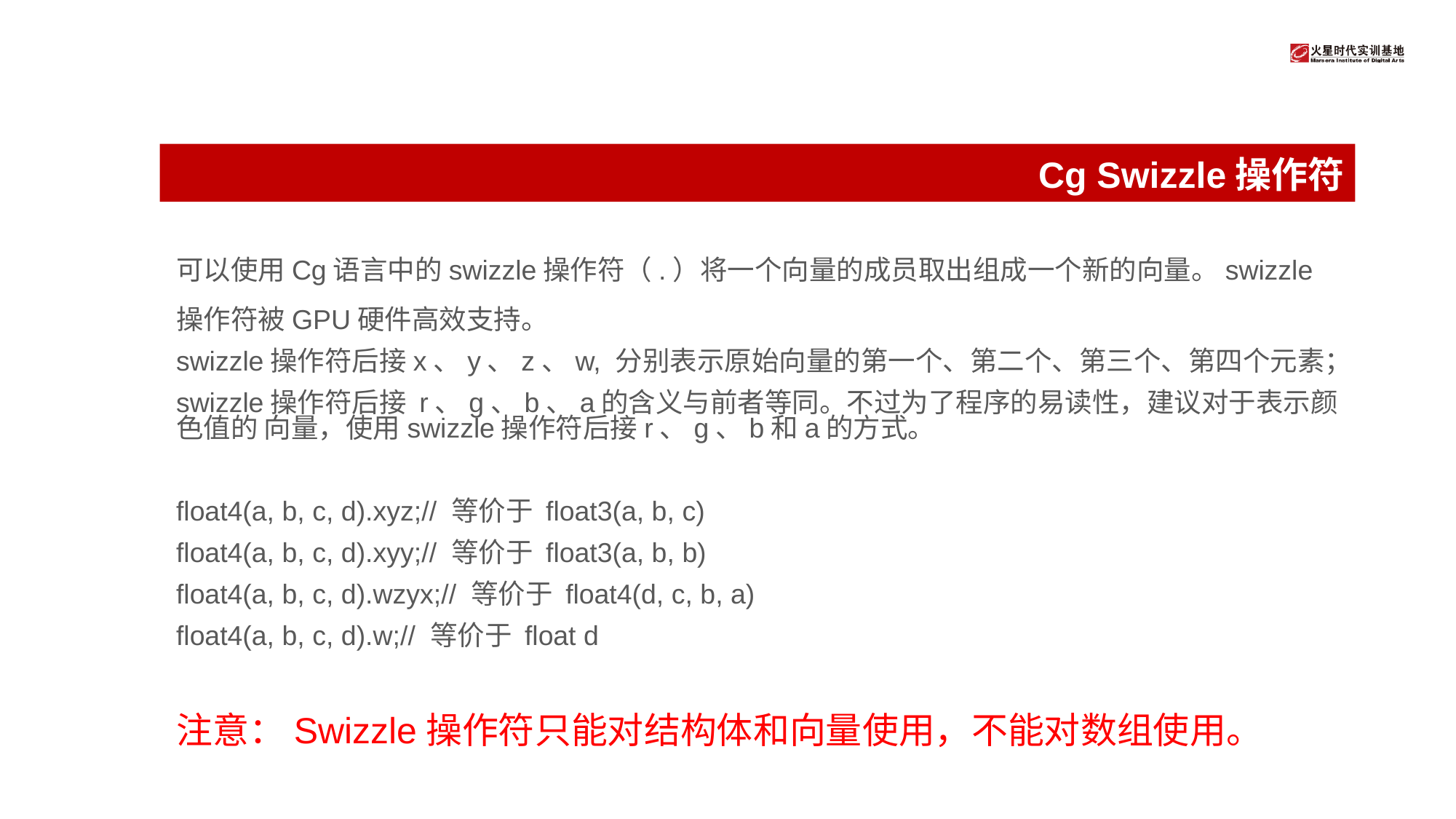

# Cg Swizzle操作符
可以使用Cg语言中的swizzle操作符（.）将一个向量的成员取出组成一个新的向量。swizzle操作符被GPU硬件高效支持。
swizzle操作符后接x、y、z、w, 分别表示原始向量的第一个、第二个、第三个、第四个元素；
swizzle操作符后接 r、g、b、a的含义与前者等同。不过为了程序的易读性，建议对于表示颜色值的 向量，使用swizzle操作符后接r、g、b和a的方式。

float4(a, b, c, d).xyz;// 等价于 float3(a, b, c)
float4(a, b, c, d).xyy;// 等价于 float3(a, b, b)
float4(a, b, c, d).wzyx;// 等价于 float4(d, c, b, a)
float4(a, b, c, d).w;// 等价于 float d

注意：Swizzle操作符只能对结构体和向量使用，不能对数组使用。